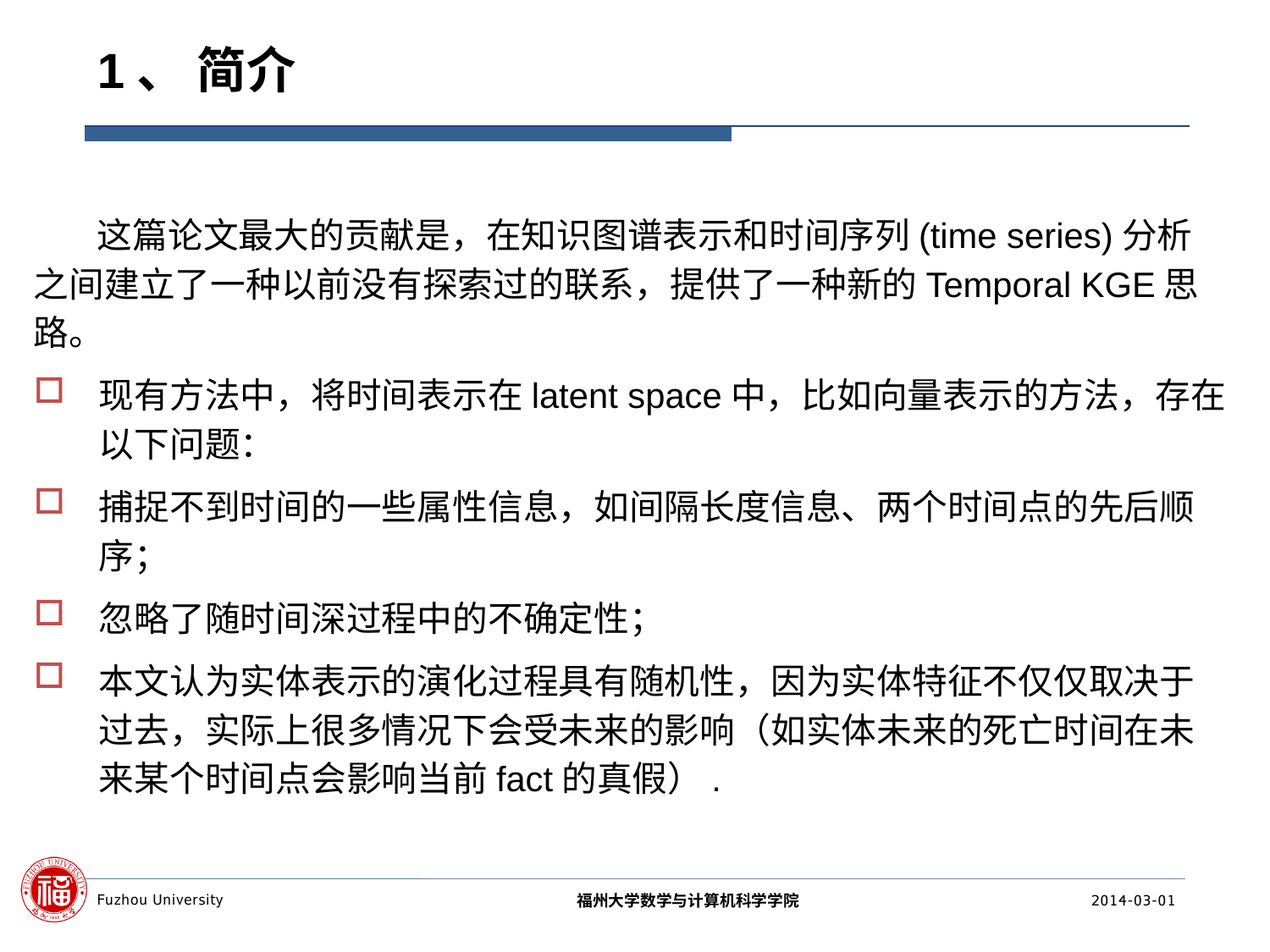

1、 简介
这篇论文最大的贡献是，在知识图谱表示和时间序列(time series)分析之间建立了一种以前没有探索过的联系，提供了一种新的Temporal KGE思路。
现有方法中，将时间表示在latent space中，比如向量表示的方法，存在以下问题：
捕捉不到时间的一些属性信息，如间隔长度信息、两个时间点的先后顺序；
忽略了随时间深过程中的不确定性；
本文认为实体表示的演化过程具有随机性，因为实体特征不仅仅取决于过去，实际上很多情况下会受未来的影响（如实体未来的死亡时间在未来某个时间点会影响当前fact的真假）.